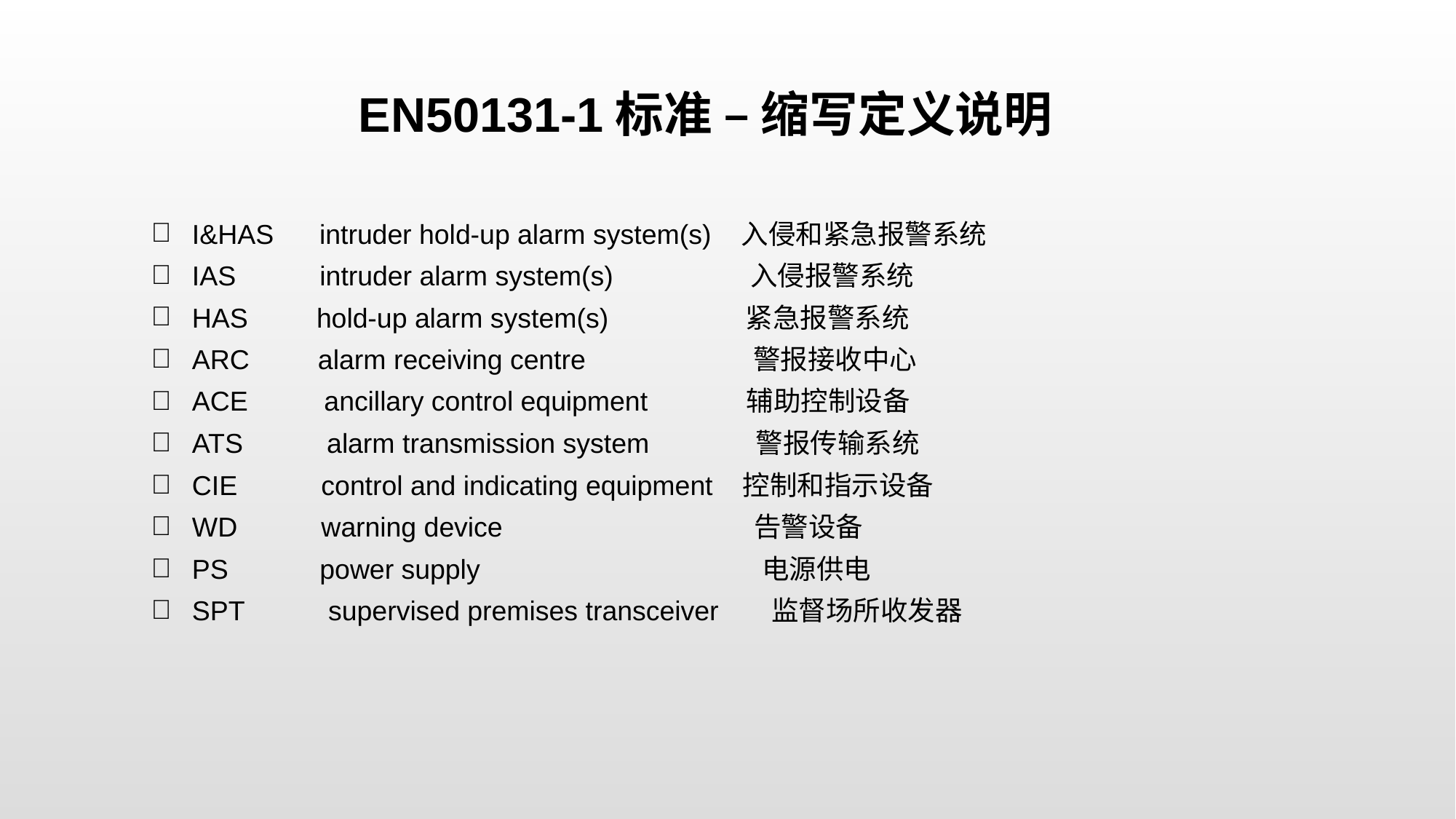

EN50131-1标准 – 缩写定义说明

I&HAS      intruder hold-up alarm system(s)   入侵和紧急报警系统
IAS           intruder alarm system(s)                 入侵报警系统
HAS         hold-up alarm system(s)                 紧急报警系统
ARC         alarm receiving centre                     警报接收中心
ACE          ancillary control equipment            辅助控制设备
ATS           alarm transmission system             警报传输系统
CIE           control and indicating equipment   控制和指示设备
WD           warning device                                告警设备
PS            power supply                                    电源供电
SPT           supervised premises transceiver      监督场所收发器